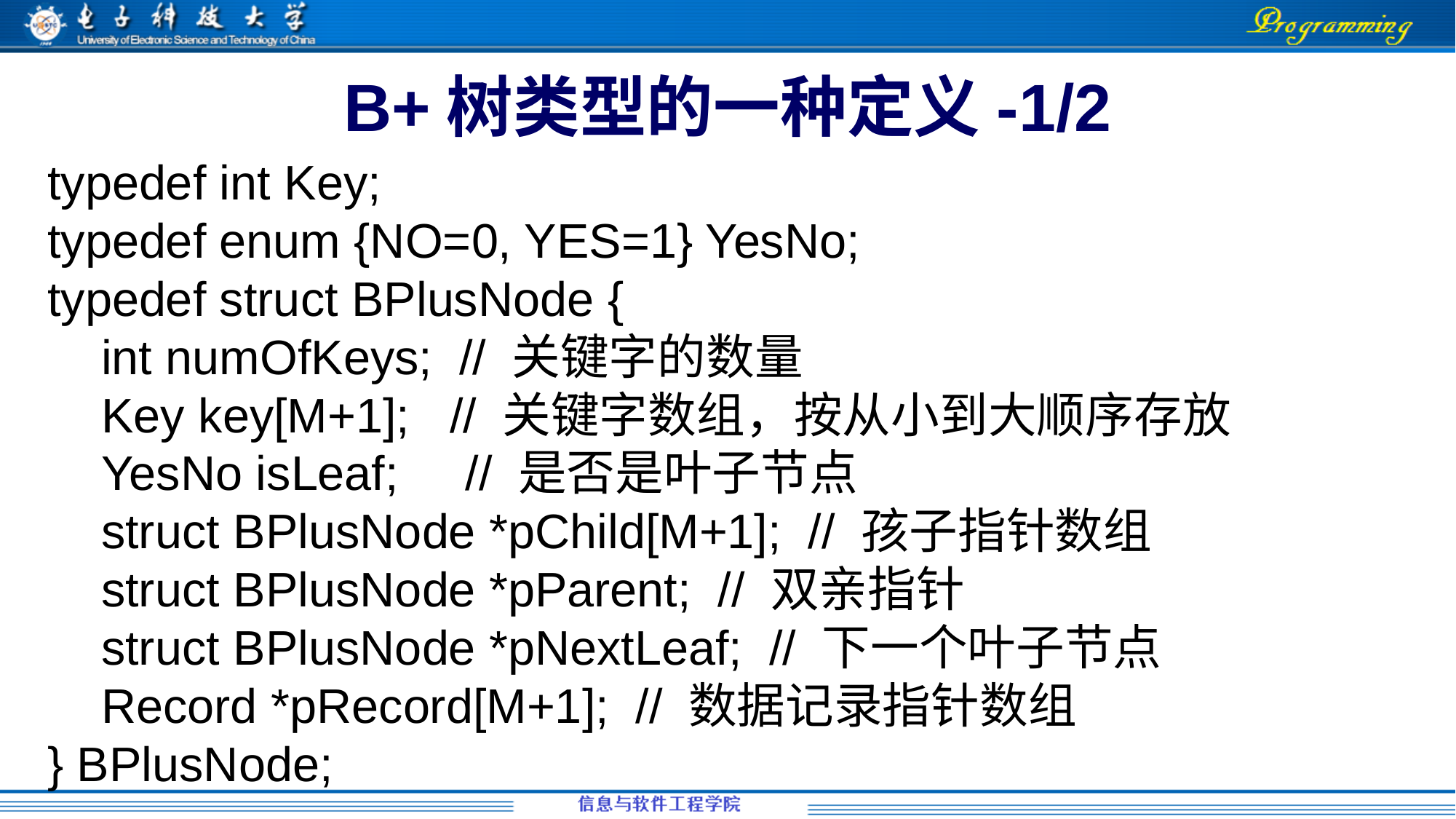

# B+树类型的一种定义-1/2
typedef int Key;
typedef enum {NO=0, YES=1} YesNo;
typedef struct BPlusNode {
    int numOfKeys;  // 关键字的数量
    Key key[M+1];   // 关键字数组，按从小到大顺序存放
    YesNo isLeaf;     // 是否是叶子节点
    struct BPlusNode *pChild[M+1];  // 孩子指针数组
    struct BPlusNode *pParent;  // 双亲指针
    struct BPlusNode *pNextLeaf;  // 下一个叶子节点
    Record *pRecord[M+1];  // 数据记录指针数组
} BPlusNode;